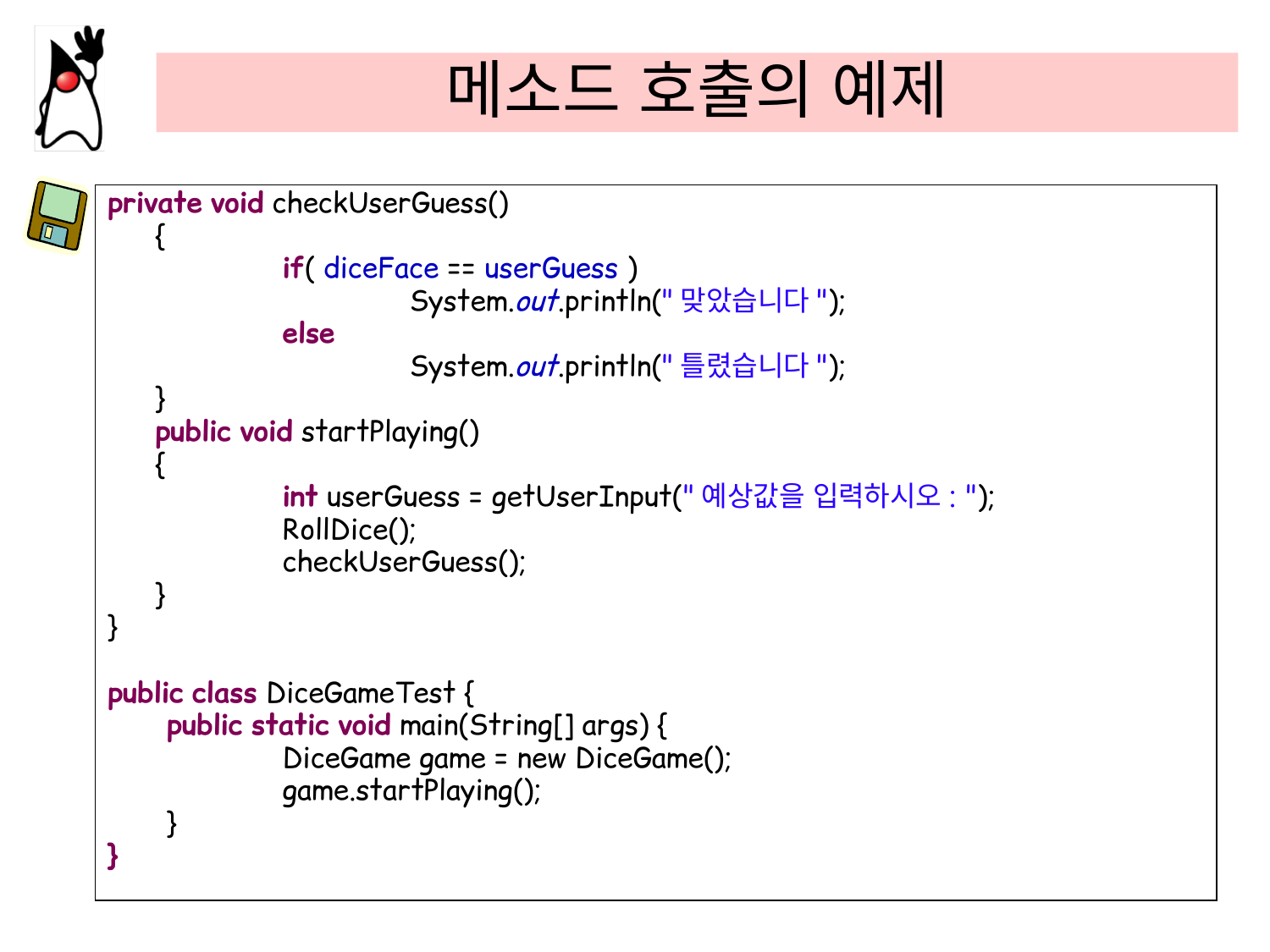

# 메소드 호출의 예제

private void checkUserGuess()
	{
		if( diceFace == userGuess )
			System.out.println("맞았습니다");
		else
			System.out.println("틀렸습니다");
	}
	public void startPlaying()
	{
		int userGuess = getUserInput("예상값을 입력하시오: ");
		RollDice();
		checkUserGuess();
	}
}

public class DiceGameTest {
       public static void main(String[] args) {
		DiceGame game = new DiceGame();
		game.startPlaying();
       }
}